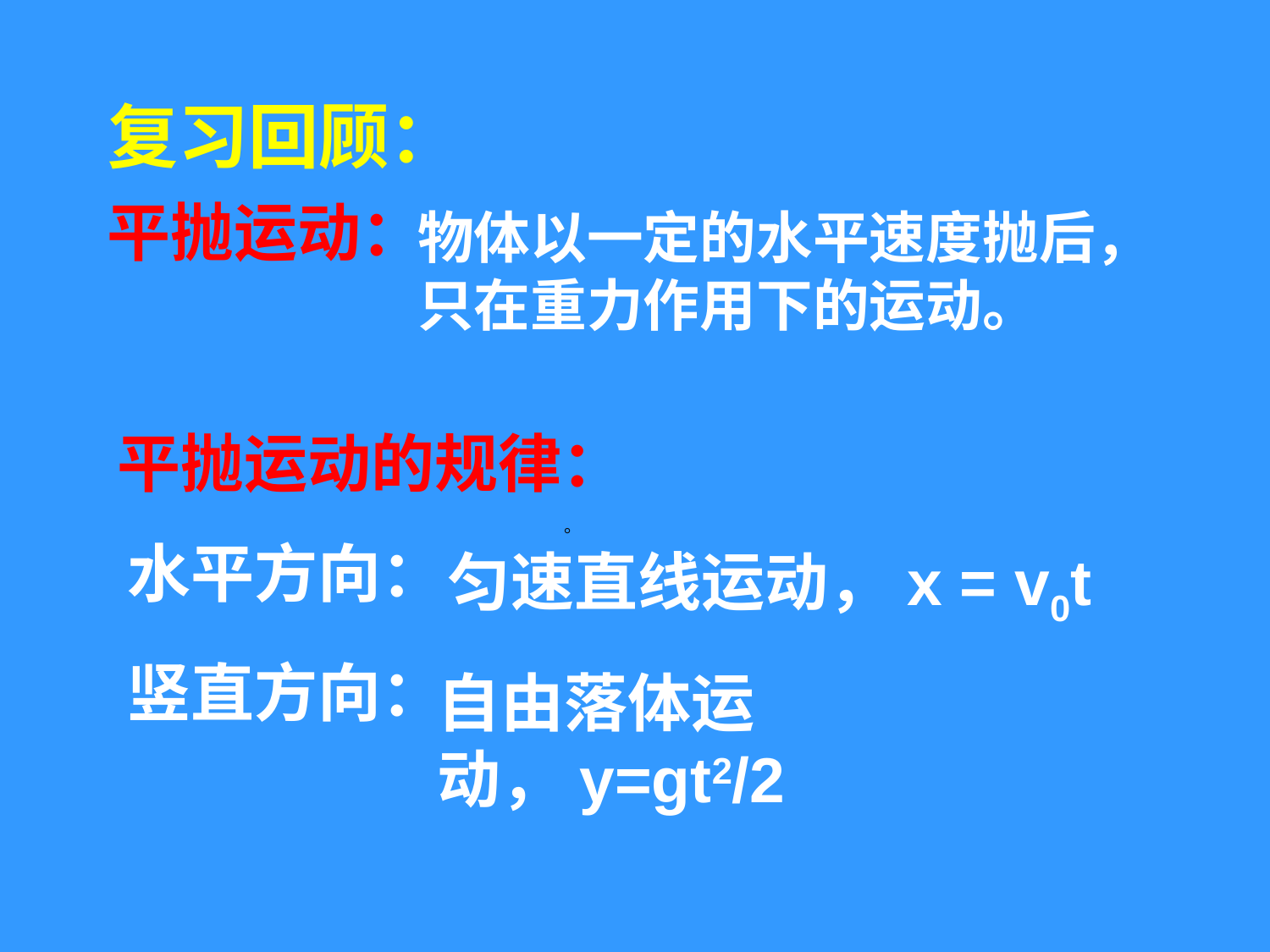

复习回顾：
平抛运动：
物体以一定的水平速度抛后，只在重力作用下的运动。
平抛运动的规律：
。
水平方向：
匀速直线运动，x = v0t
竖直方向：
自由落体运动，y=gt2/2